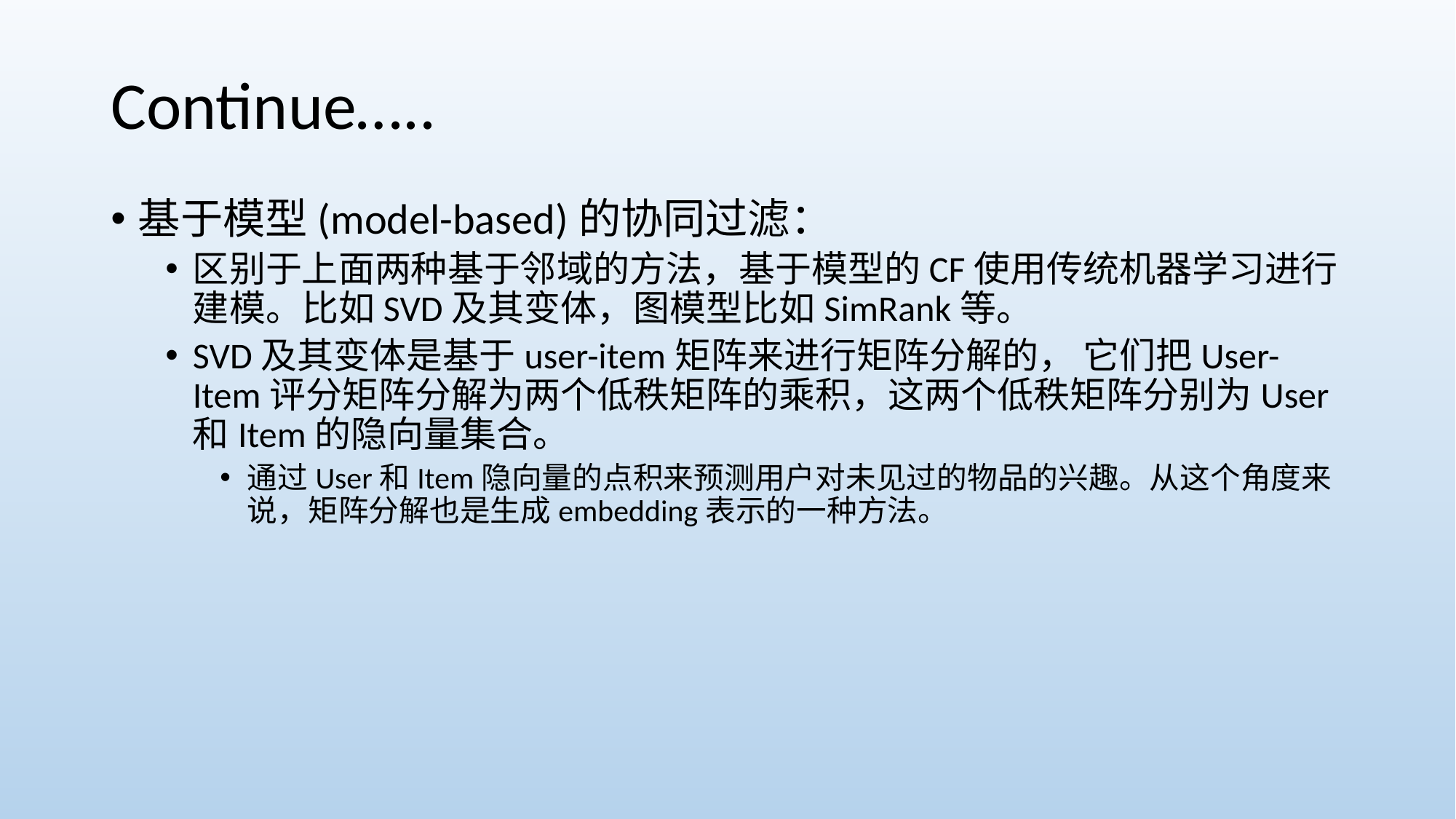

# Continue…..
基于模型(model-based)的协同过滤：
区别于上面两种基于邻域的方法，基于模型的CF使用传统机器学习进行建模。比如SVD及其变体，图模型比如SimRank等。
SVD及其变体是基于user-item矩阵来进行矩阵分解的， 它们把User-Item评分矩阵分解为两个低秩矩阵的乘积，这两个低秩矩阵分别为User和Item的隐向量集合。
通过User和Item隐向量的点积来预测用户对未见过的物品的兴趣。从这个角度来说，矩阵分解也是生成embedding表示的一种方法。